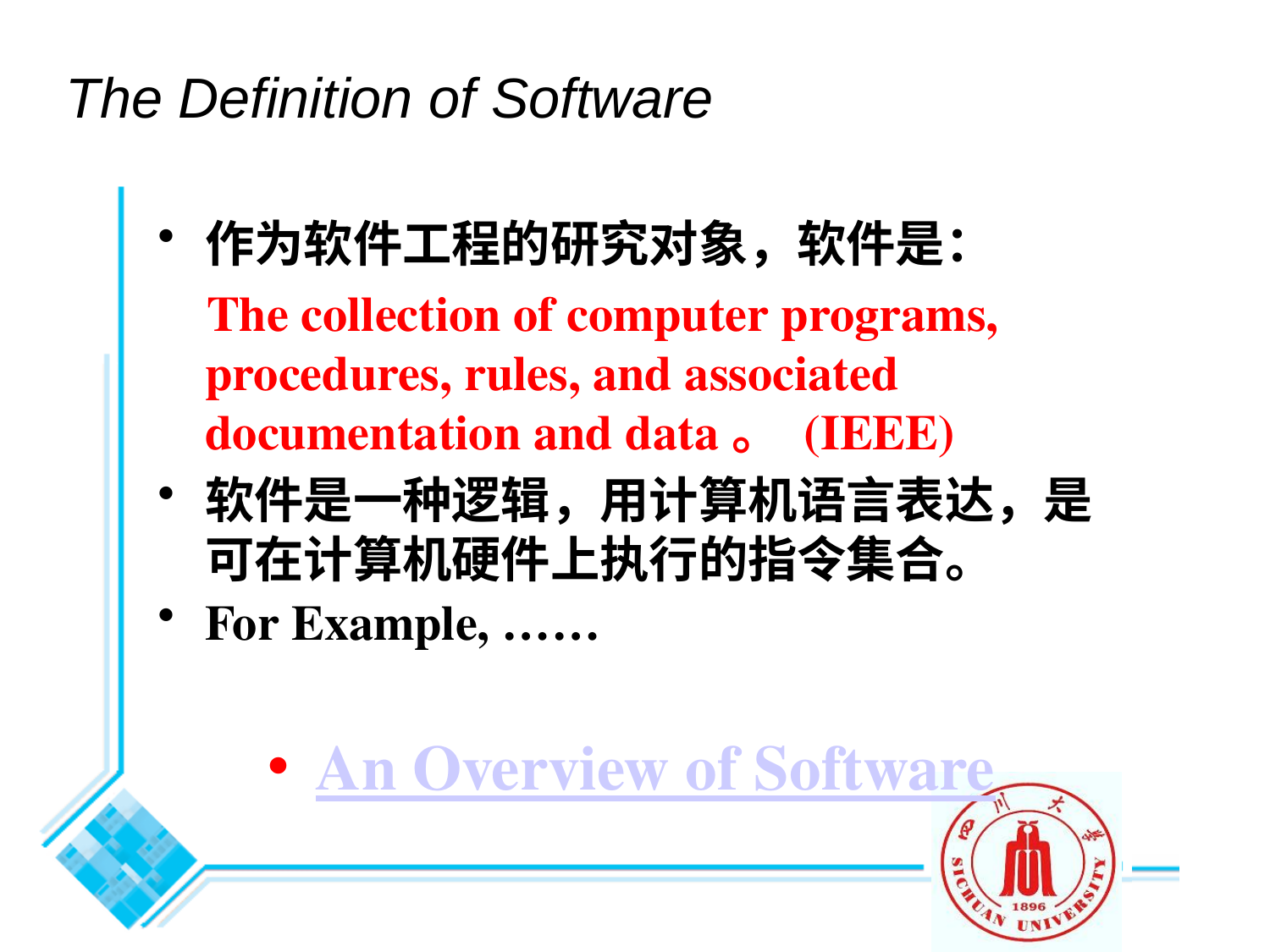

# The Definition of Software
作为软件工程的研究对象，软件是：
    The collection of computer programs, procedures, rules, and associated documentation and data。 (IEEE)
软件是一种逻辑，用计算机语言表达，是可在计算机硬件上执行的指令集合。
For Example, ……

An Overview of Software
10